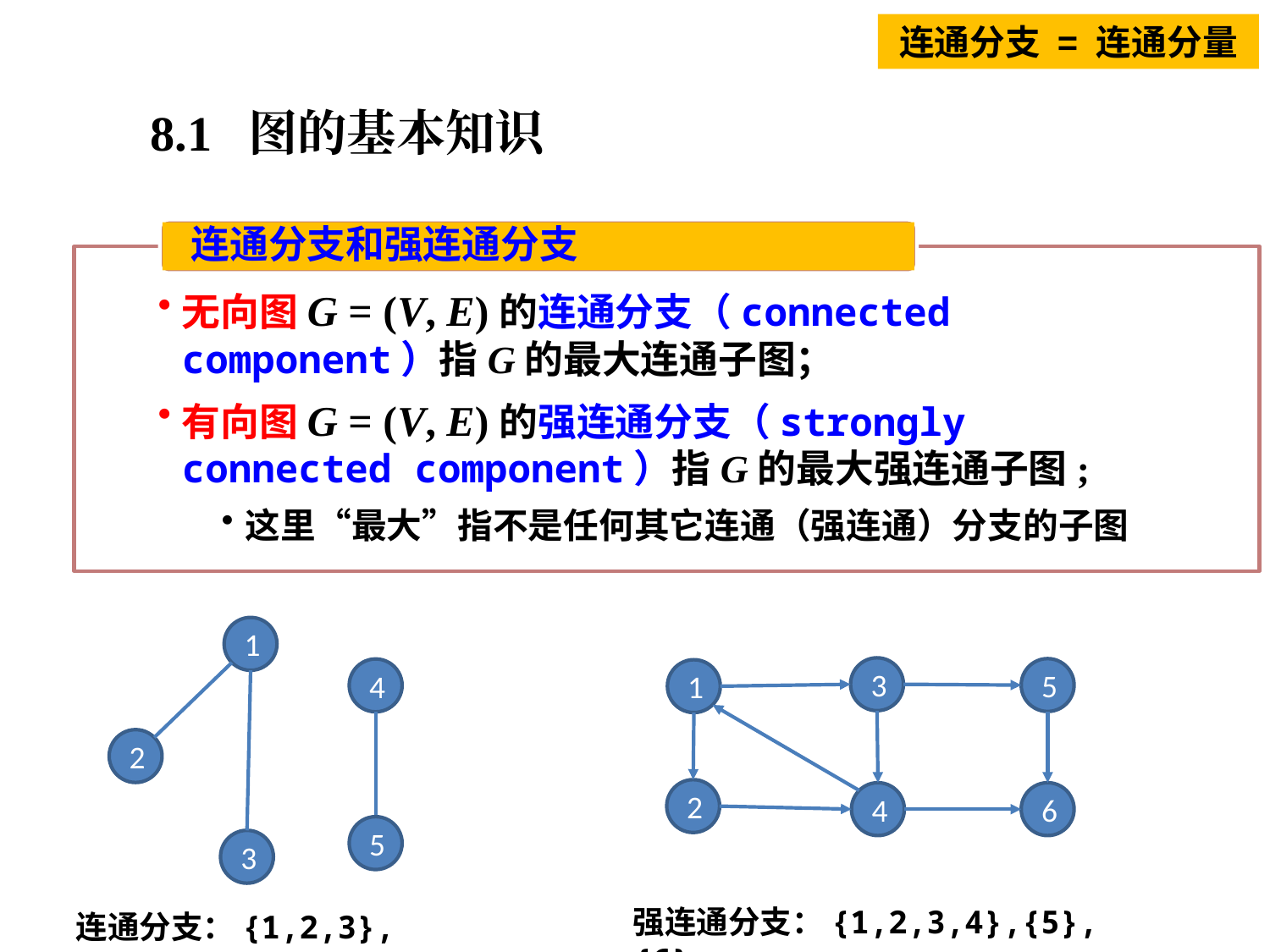

连通分支 = 连通分量
8.1  图的基本知识

连通分支和强连通分支

无向图G = (V, E)的连通分支（connected component）指G的最大连通子图；
有向图G = (V, E)的强连通分支（strongly connected component）指G的最大强连通子图;
这里“最大”指不是任何其它连通（强连通）分支的子图
1
3
5
4
1
2
2
4
6
5
3
强连通分支：{1,2,3,4},{5},{6}
连通分支：{1,2,3},{4,5}